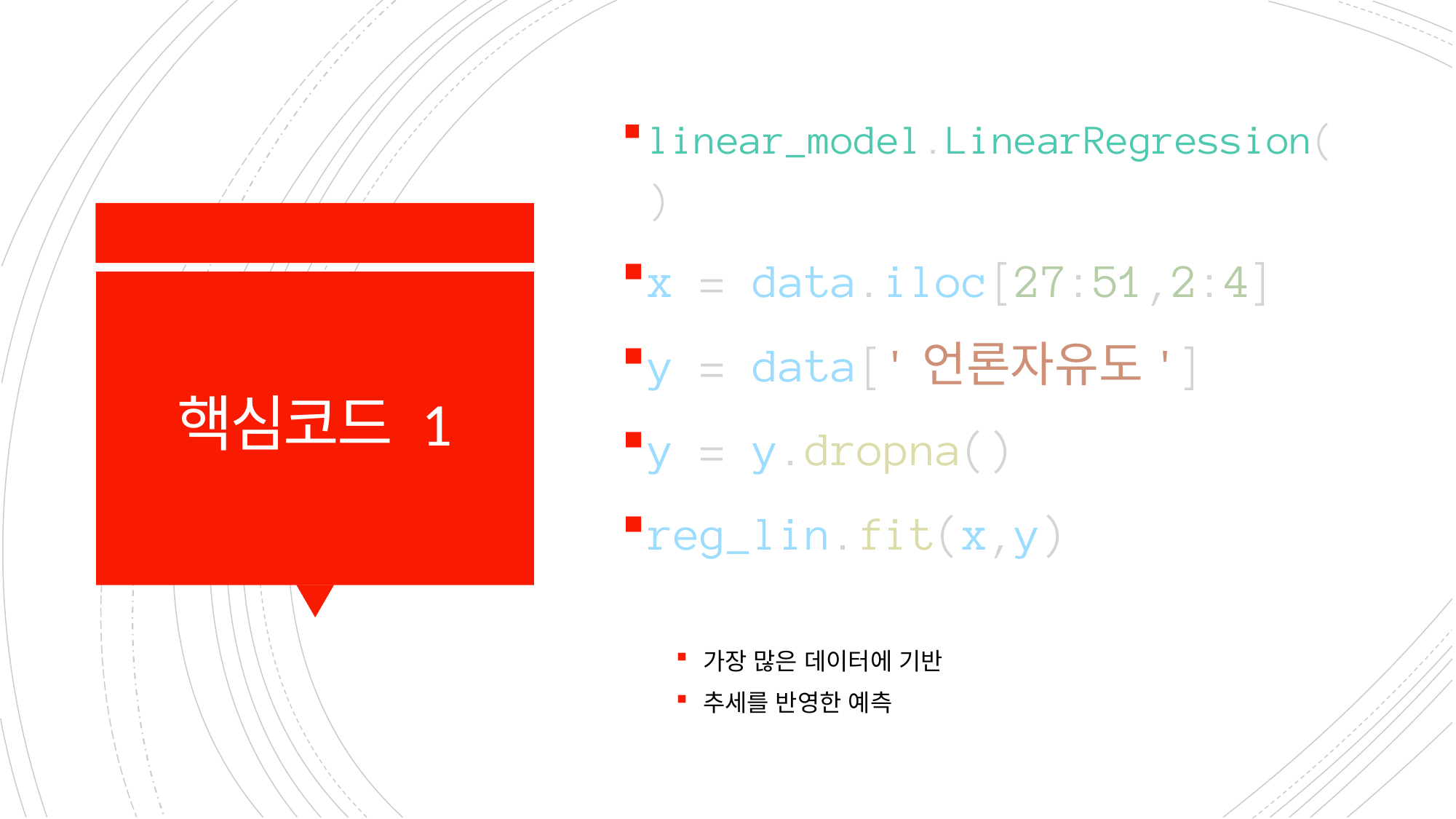

linear_model.LinearRegression()
x = data.iloc[27:51,2:4]
y = data['언론자유도']
y = y.dropna()
reg_lin.fit(x,y)

가장 많은 데이터에 기반
추세를 반영한 예측
# 핵심코드 1